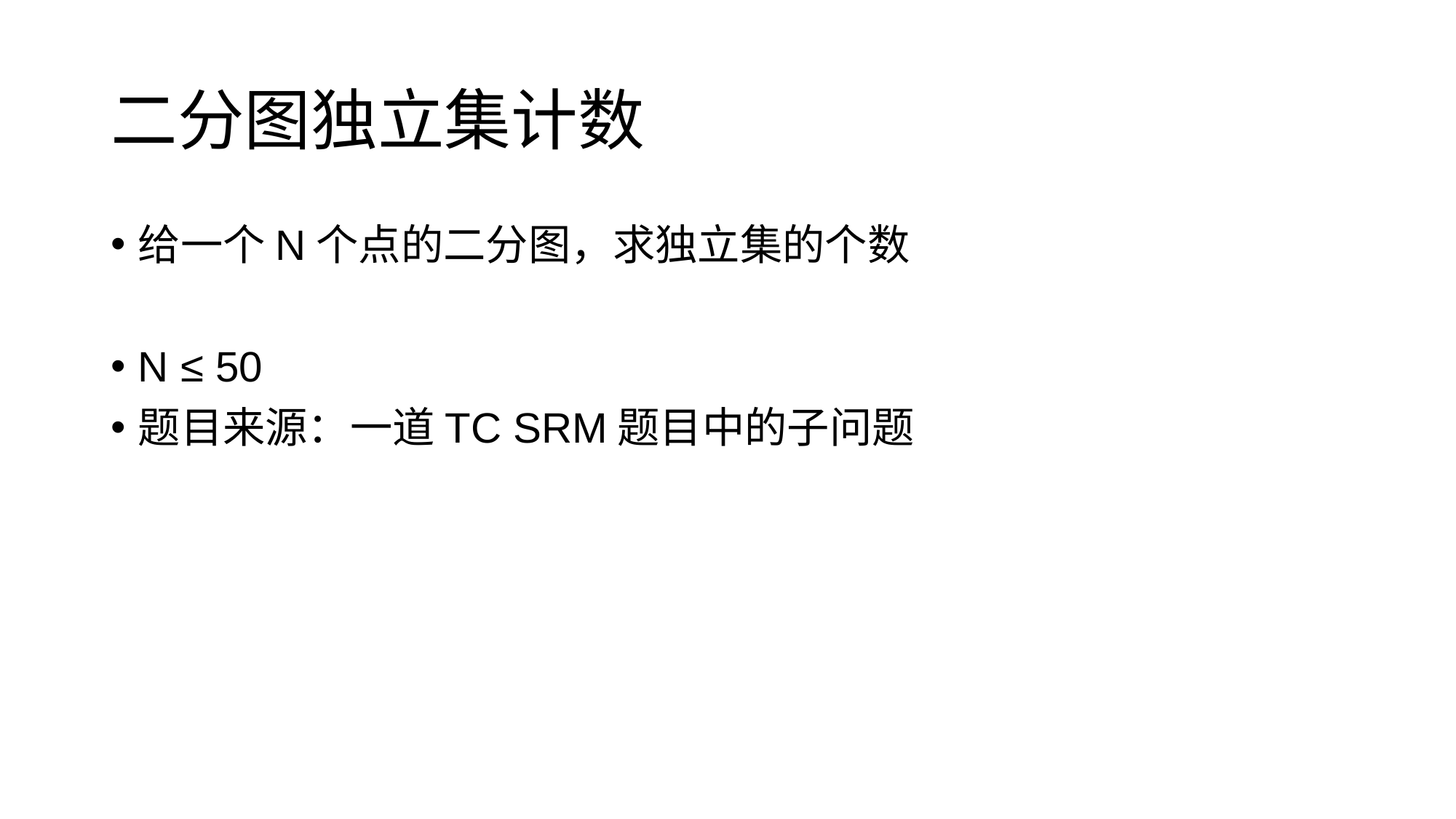

# 二分图独立集计数
给一个N个点的二分图，求独立集的个数

N ≤ 50
题目来源：一道TC SRM题目中的子问题